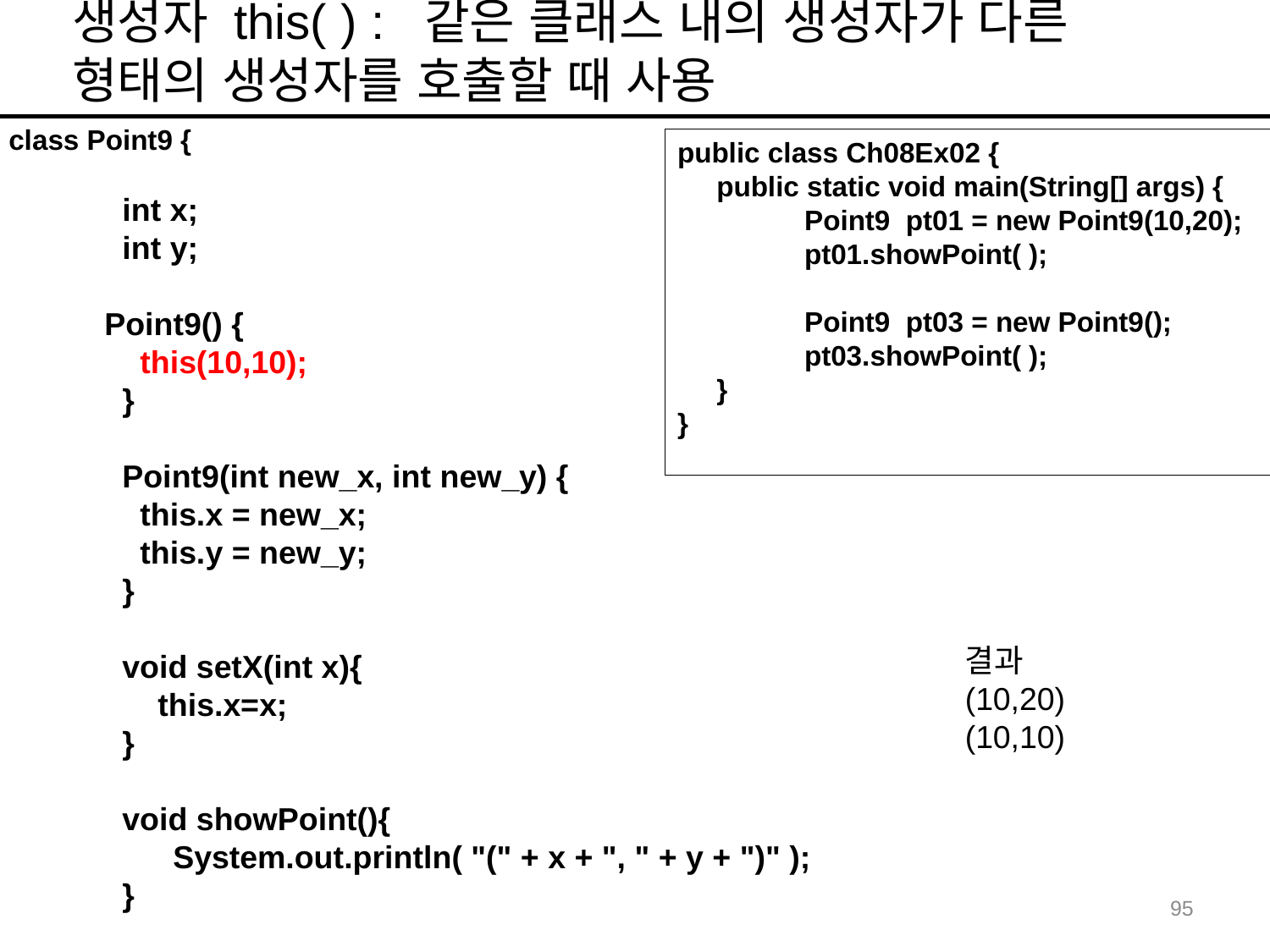

# 생성자 this( ) :  같은 클래스 내의 생성자가 다른 형태의 생성자를 호출할 때 사용
    class Point9 {

	  int x;
	  int y;

	Point9() {
	    this(10,10);
	  }

	  Point9(int new_x, int new_y) {
	    this.x = new_x;
	    this.y = new_y;
	  }

	  void setX(int x){
	      this.x=x;
	  }

	  void showPoint(){
                      System.out.println( "(" + x + ", " + y + ")" );
	  }

}
public class Ch08Ex02 {
     public static void main(String[] args) {
	Point9  pt01 = new Point9(10,20);
	pt01.showPoint( );

	Point9  pt03 = new Point9();
	pt03.showPoint( );
     }
}

결과
(10,20)
(10,10)
95